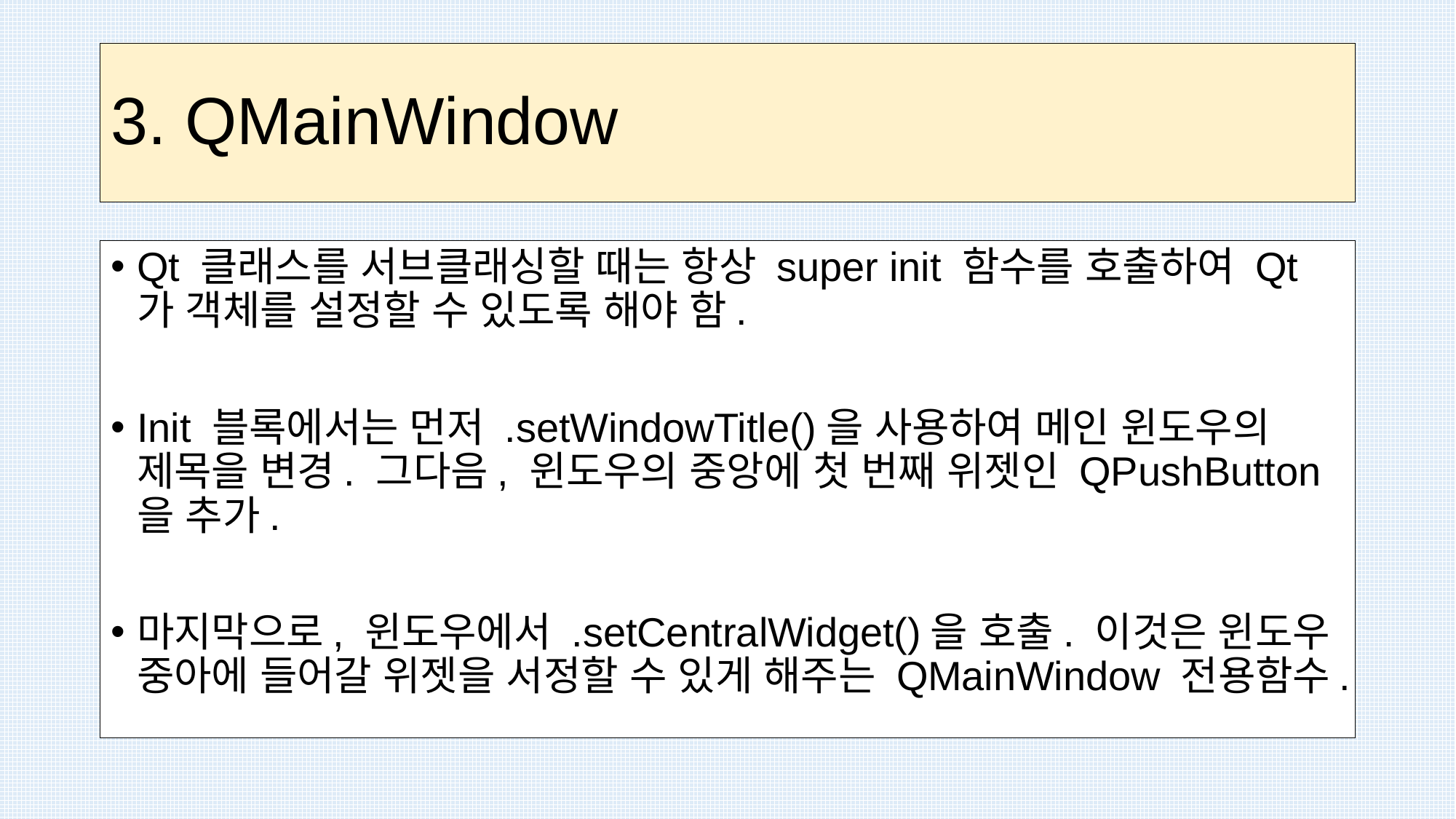

# 3. QMainWindow
Qt 클래스를 서브클래싱할 때는 항상 super init 함수를 호출하여 Qt가 객체를 설정할 수 있도록 해야 함.

Init 블록에서는 먼저 .setWindowTitle()을 사용하여 메인 윈도우의 제목을 변경. 그다음, 윈도우의 중앙에 첫 번째 위젯인 QPushButton을 추가.

마지막으로, 윈도우에서 .setCentralWidget()을 호출. 이것은 윈도우 중아에 들어갈 위젯을 서정할 수 있게 해주는 QMainWindow 전용함수.